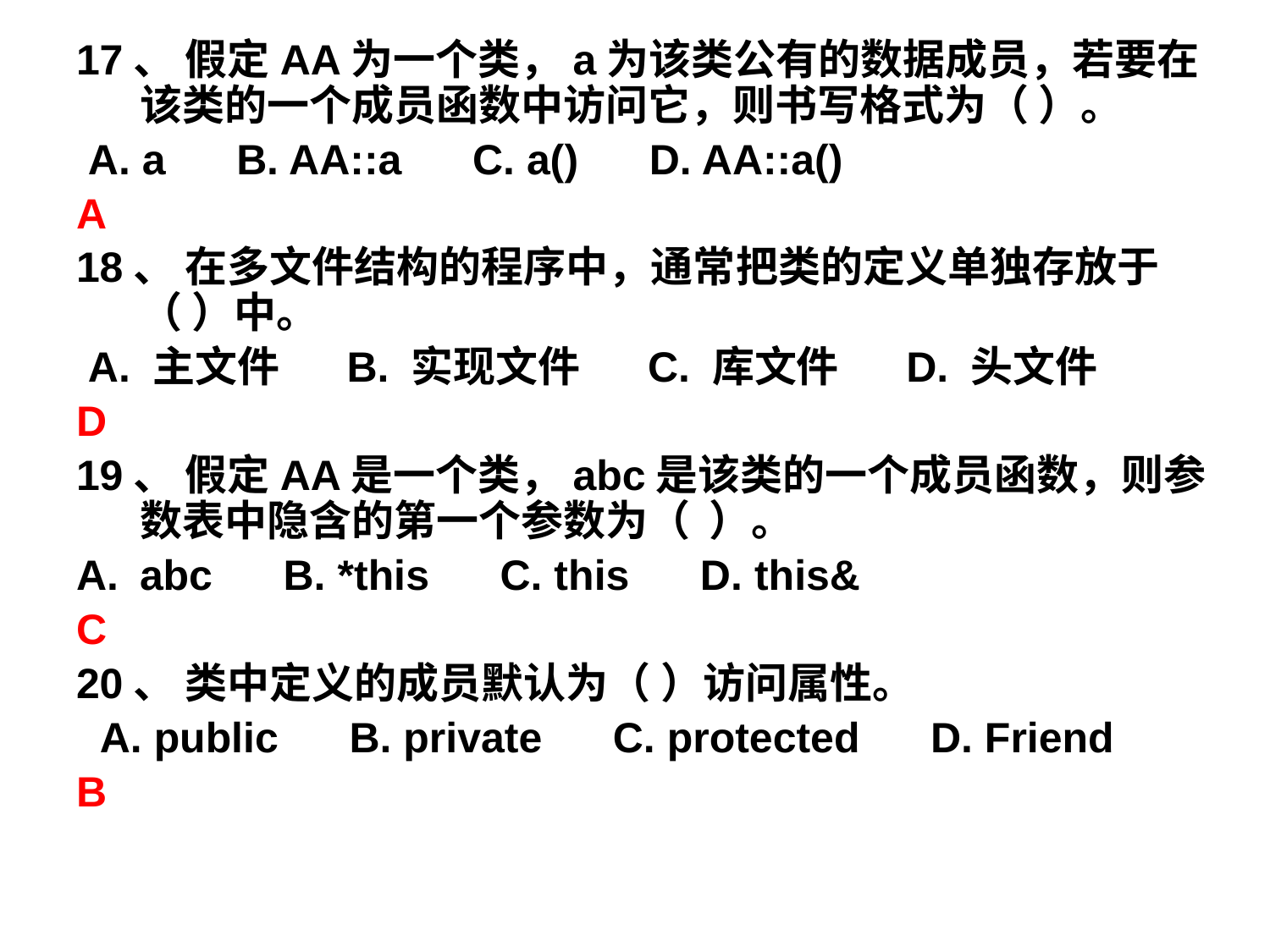

17、 假定AA为一个类，a为该类公有的数据成员，若要在该类的一个成员函数中访问它，则书写格式为（ ）。
 A. a      B. AA::a      C. a()      D. AA::a()
A
18、 在多文件结构的程序中，通常把类的定义单独存放于（ ）中。
 A. 主文件      B. 实现文件      C. 库文件      D. 头文件
D
19、 假定AA是一个类，abc是该类的一个成员函数，则参数表中隐含的第一个参数为（  ）。
abc      B. *this      C. this      D. this&
C
20、 类中定义的成员默认为（ ）访问属性。
  A. public      B. private      C. protected      D. Friend
B